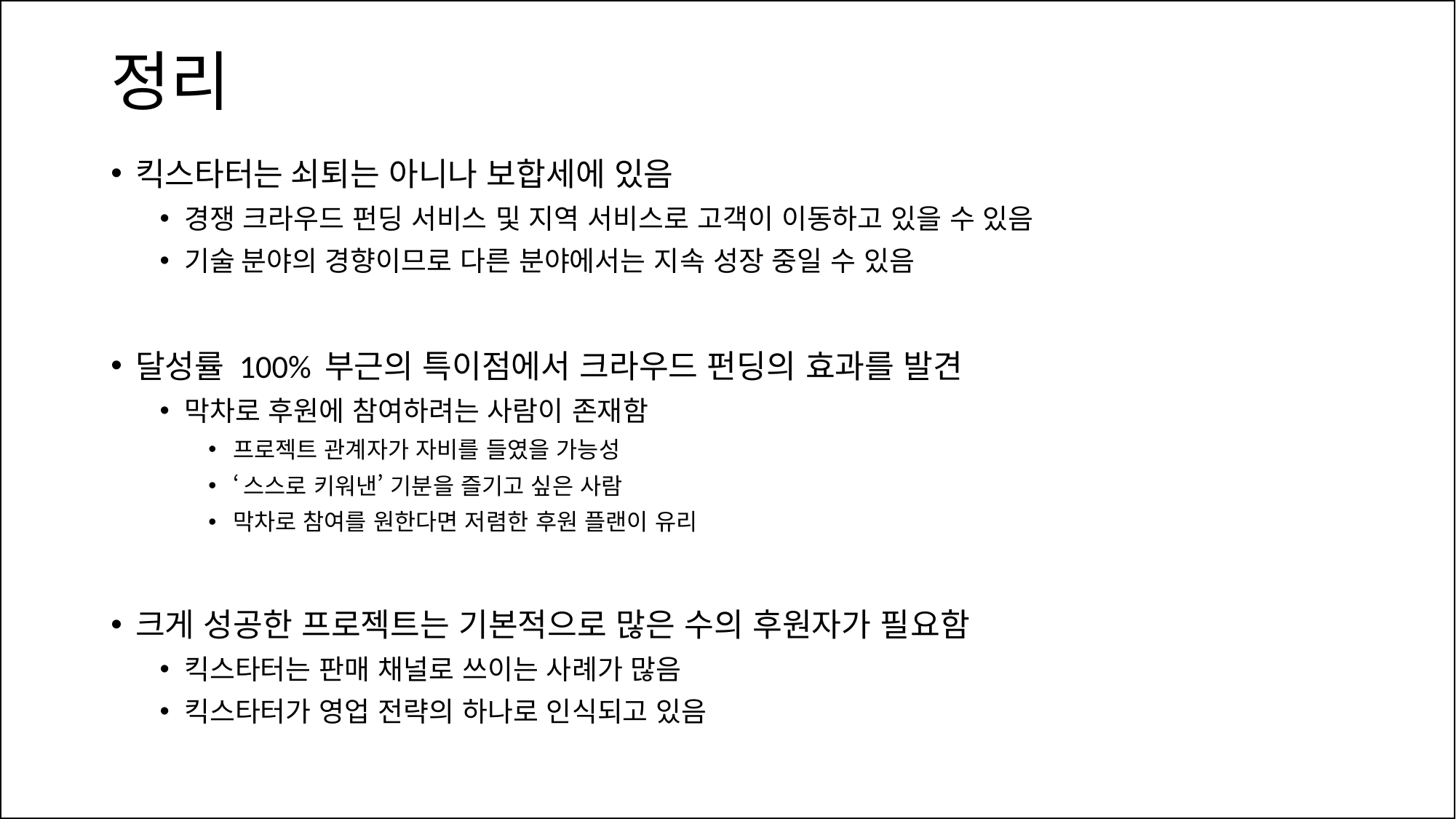

# 정리
킥스타터는 쇠퇴는 아니나 보합세에 있음
경쟁 크라우드 펀딩 서비스 및 지역 서비스로 고객이 이동하고 있을 수 있음
기술 분야의 경향이므로 다른 분야에서는 지속 성장 중일 수 있음

달성률 100% 부근의 특이점에서 크라우드 펀딩의 효과를 발견
막차로 후원에 참여하려는 사람이 존재함
프로젝트 관계자가 자비를 들였을 가능성
‘스스로 키워낸’ 기분을 즐기고 싶은 사람
막차로 참여를 원한다면 저렴한 후원 플랜이 유리

크게 성공한 프로젝트는 기본적으로 많은 수의 후원자가 필요함
킥스타터는 판매 채널로 쓰이는 사례가 많음
킥스타터가 영업 전략의 하나로 인식되고 있음